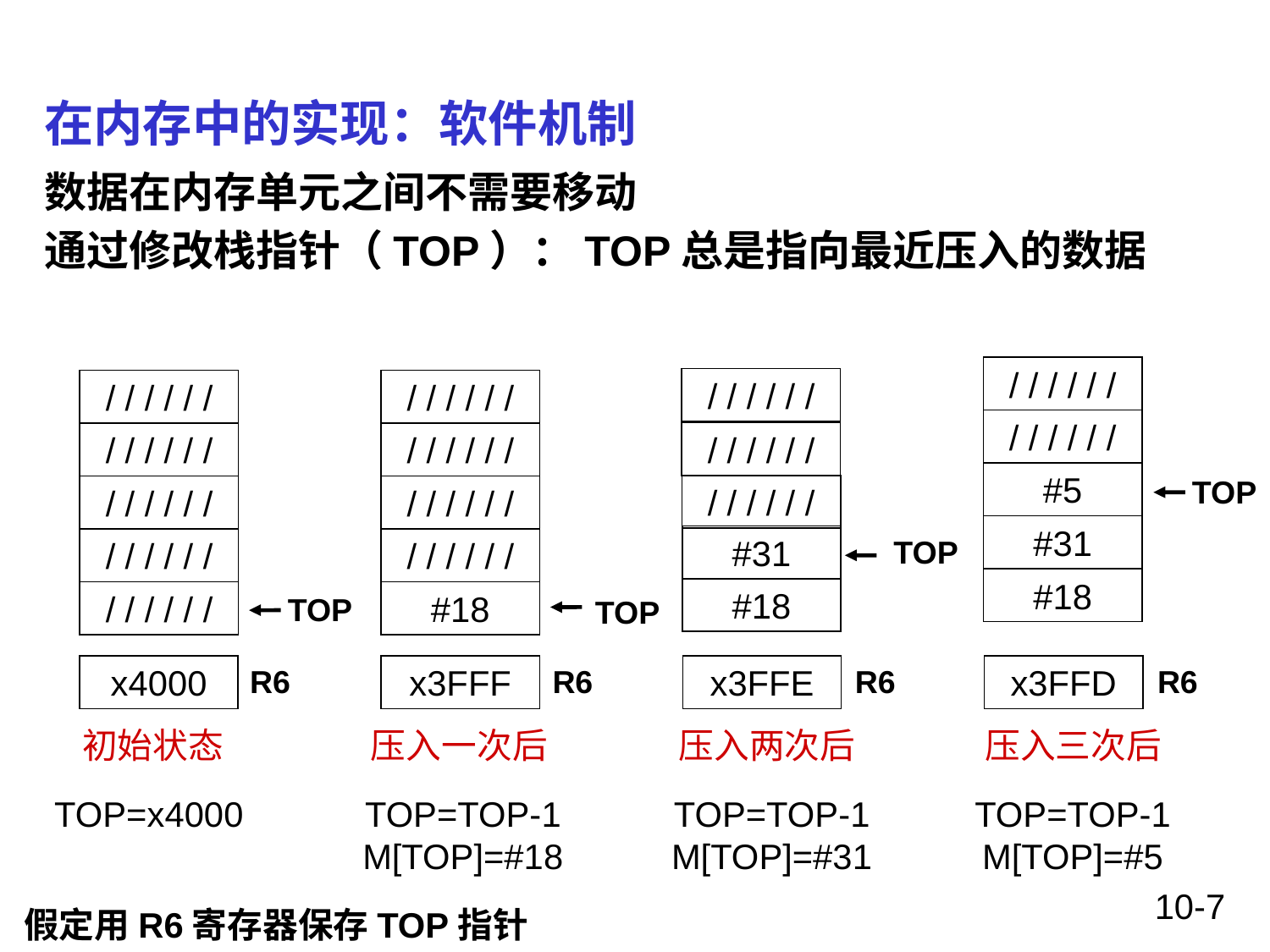

# 在内存中的实现：软件机制
数据在内存单元之间不需要移动
通过修改栈指针（TOP）：TOP总是指向最近压入的数据

/ / / / / /
/ / / / / /
/ / / / / /
/ / / / / /
/ / / / / /
/ / / / / /
/ / / / / /
/ / / / / /
#5
TOP
/ / / / / /
/ / / / / /
/ / / / / /

#31
#31
TOP
/ / / / / /
/ / / / / /

#18
#18
/ / / / / /
#18
TOP
TOP

x4000
R6
x3FFF
R6
x3FFE
R6
x3FFD
R6
初始状态
压入一次后
压入两次后
压入三次后
TOP=x4000
TOP=TOP-1
M[TOP]=#18

TOP=TOP-1
M[TOP]=#31
TOP=TOP-1
M[TOP]=#5
10-7
假定用R6寄存器保存TOP指针